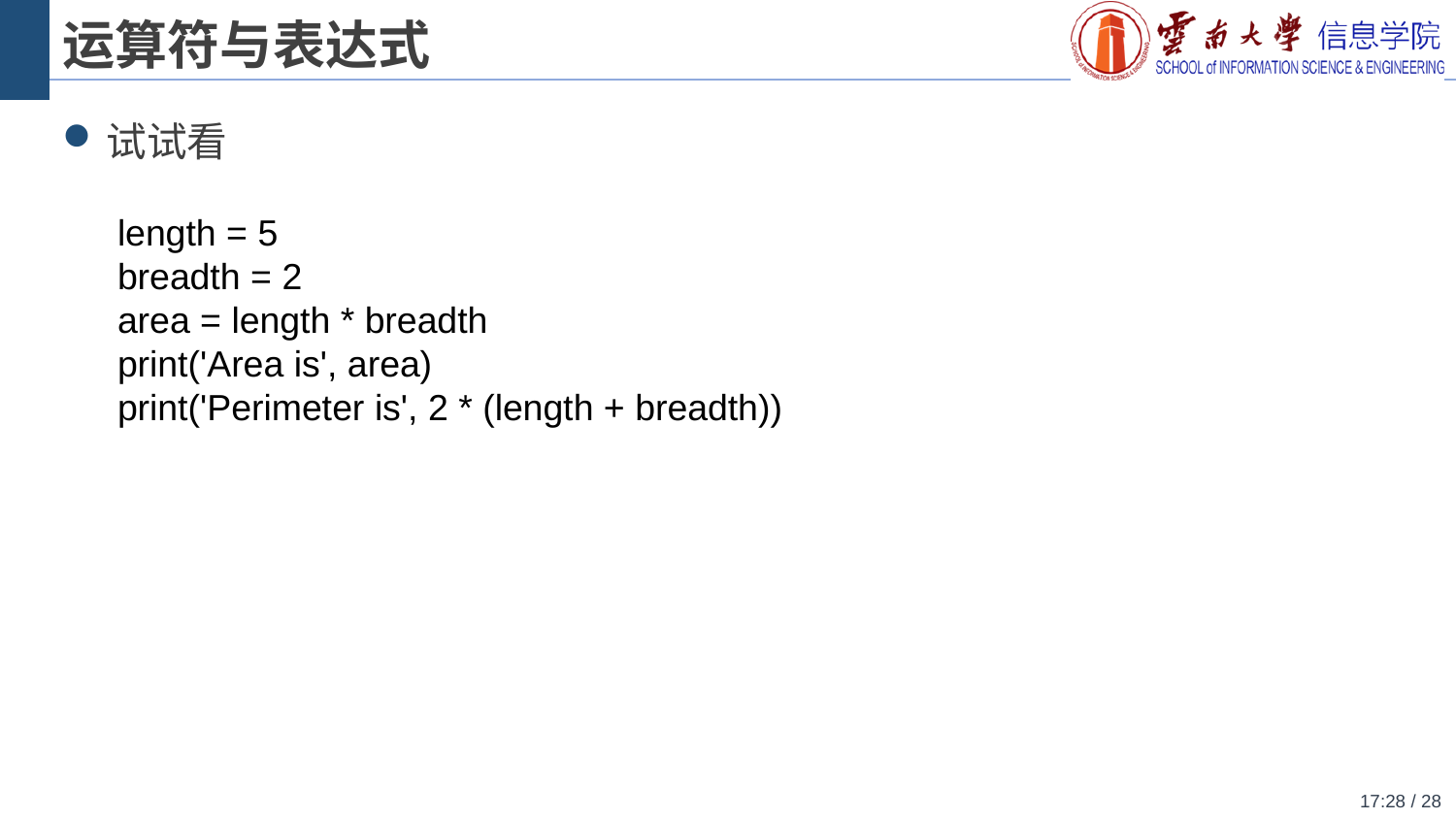

# 运算符与表达式
试试看
length = 5
breadth = 2
area = length * breadth
print('Area is', area)
print('Perimeter is', 2 * (length + breadth))